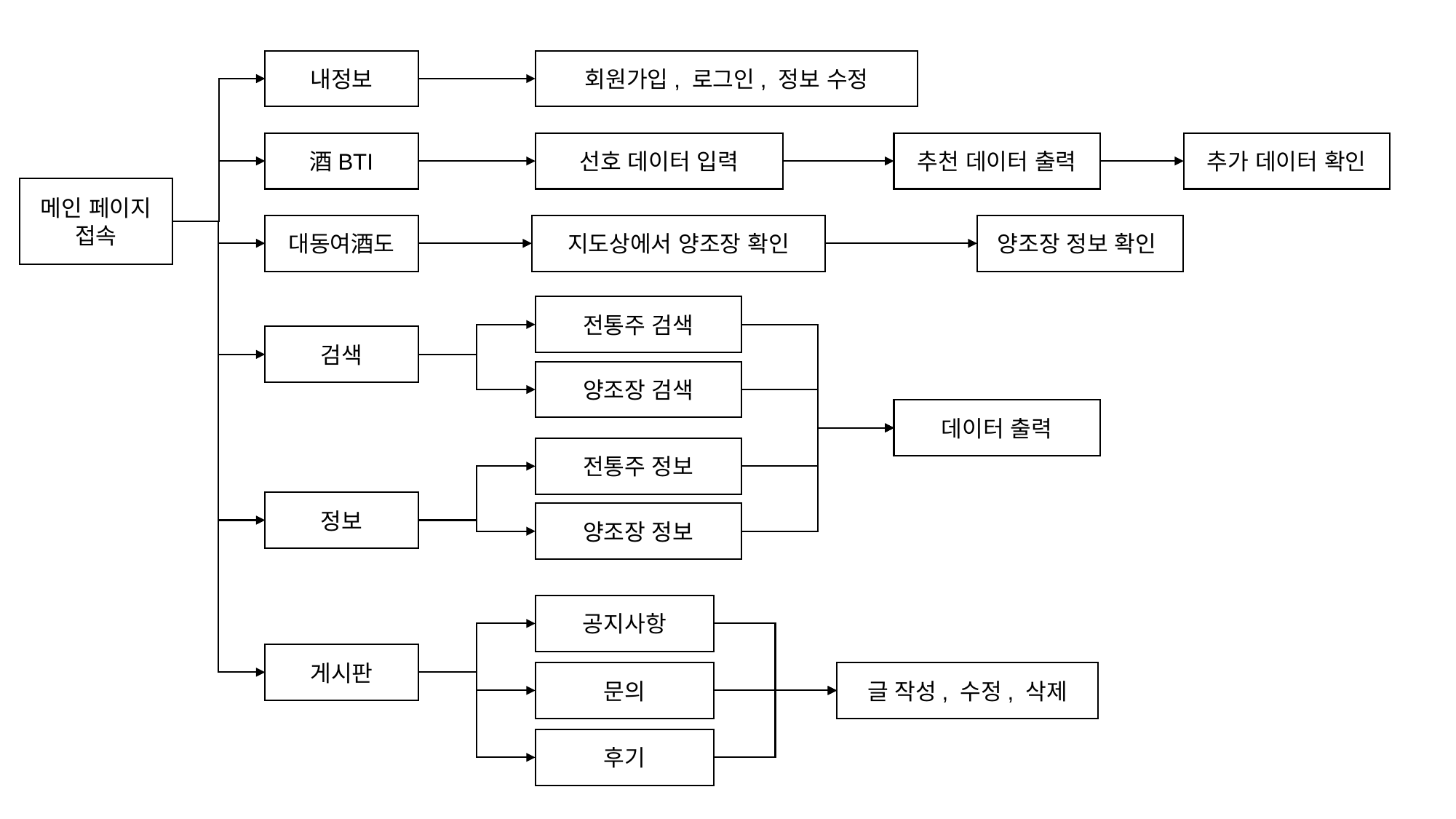

내정보
회원가입, 로그인, 정보 수정
酒BTI
선호 데이터 입력
추천 데이터 출력
추가 데이터 확인
메인 페이지 접속
대동여酒도
지도상에서 양조장 확인
양조장 정보 확인
전통주 검색
검색
양조장 검색
전통주 정보
정보
양조장 정보
데이터 출력
공지사항
게시판
문의
후기
글 작성, 수정, 삭제